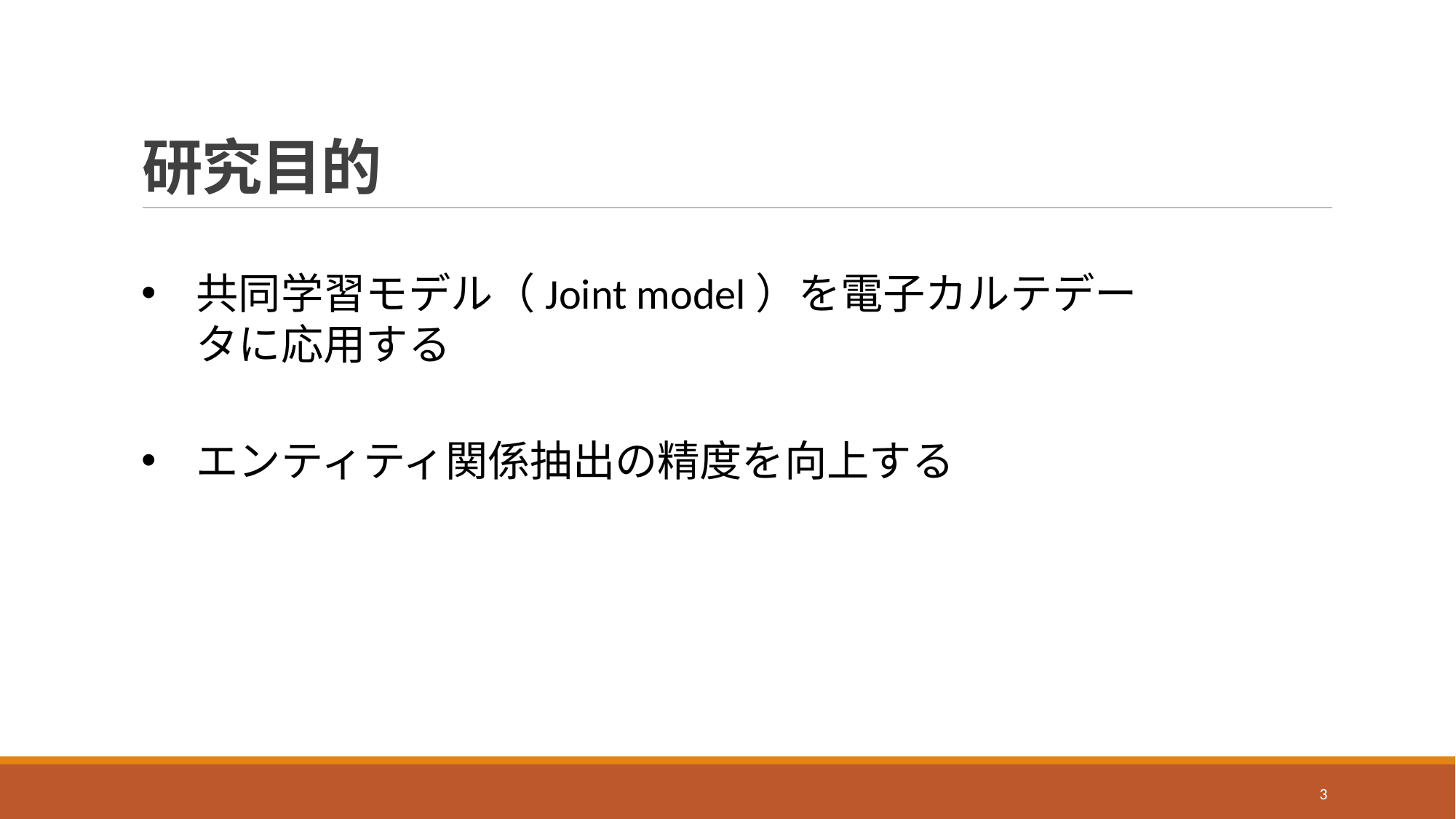

# 研究目的
共同学習モデル（Joint model）を電子カルテデータに応用する

エンティティ関係抽出の精度を向上する
3